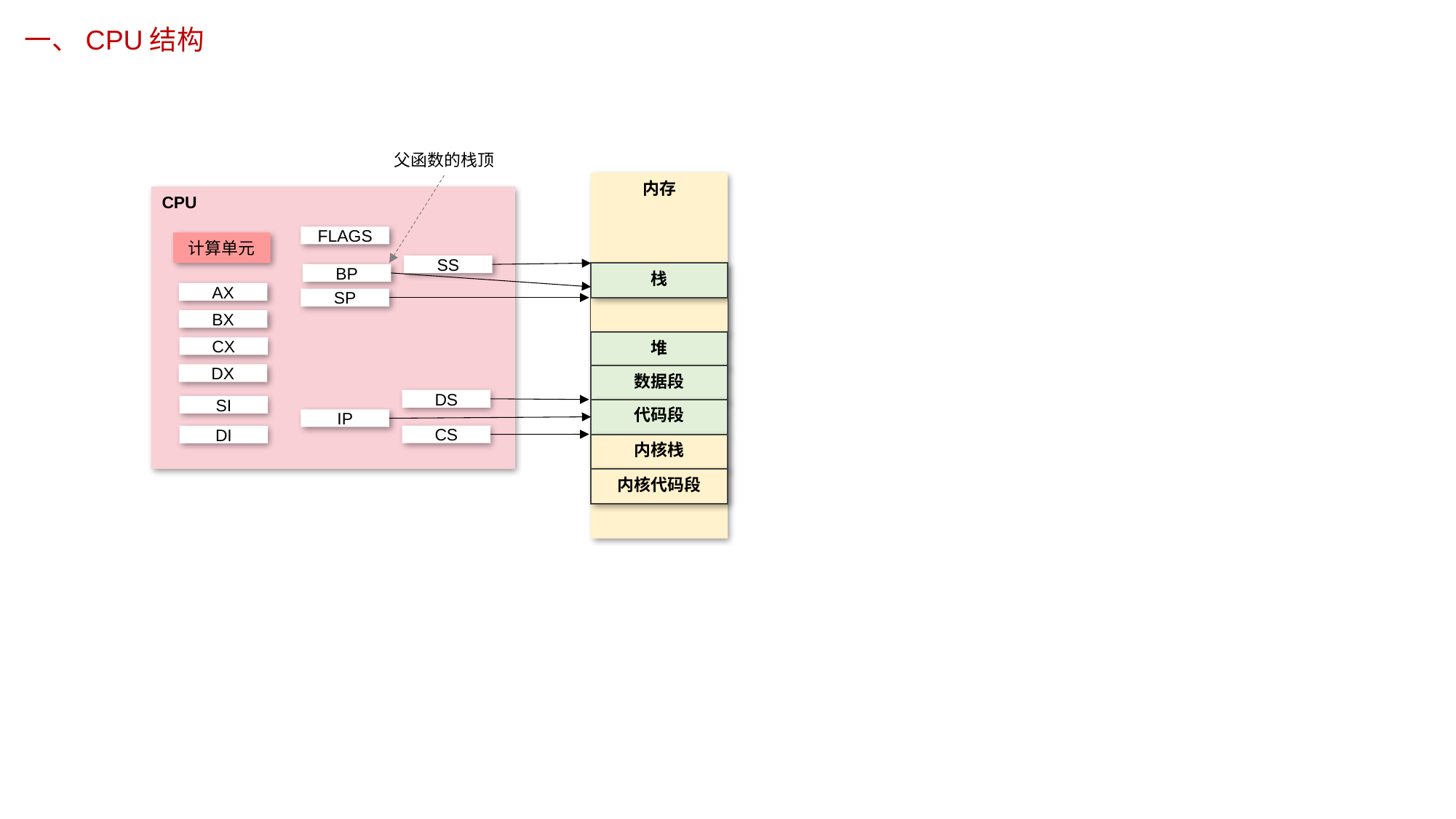

一、CPU结构
父函数的栈顶
内存
CPU
FLAGS
计算单元
SS
栈
BP
AX
SP
...
BX
堆
CX
DX
数据段
DS
SI
代码段
IP
CS
DI
内核栈
内核代码段